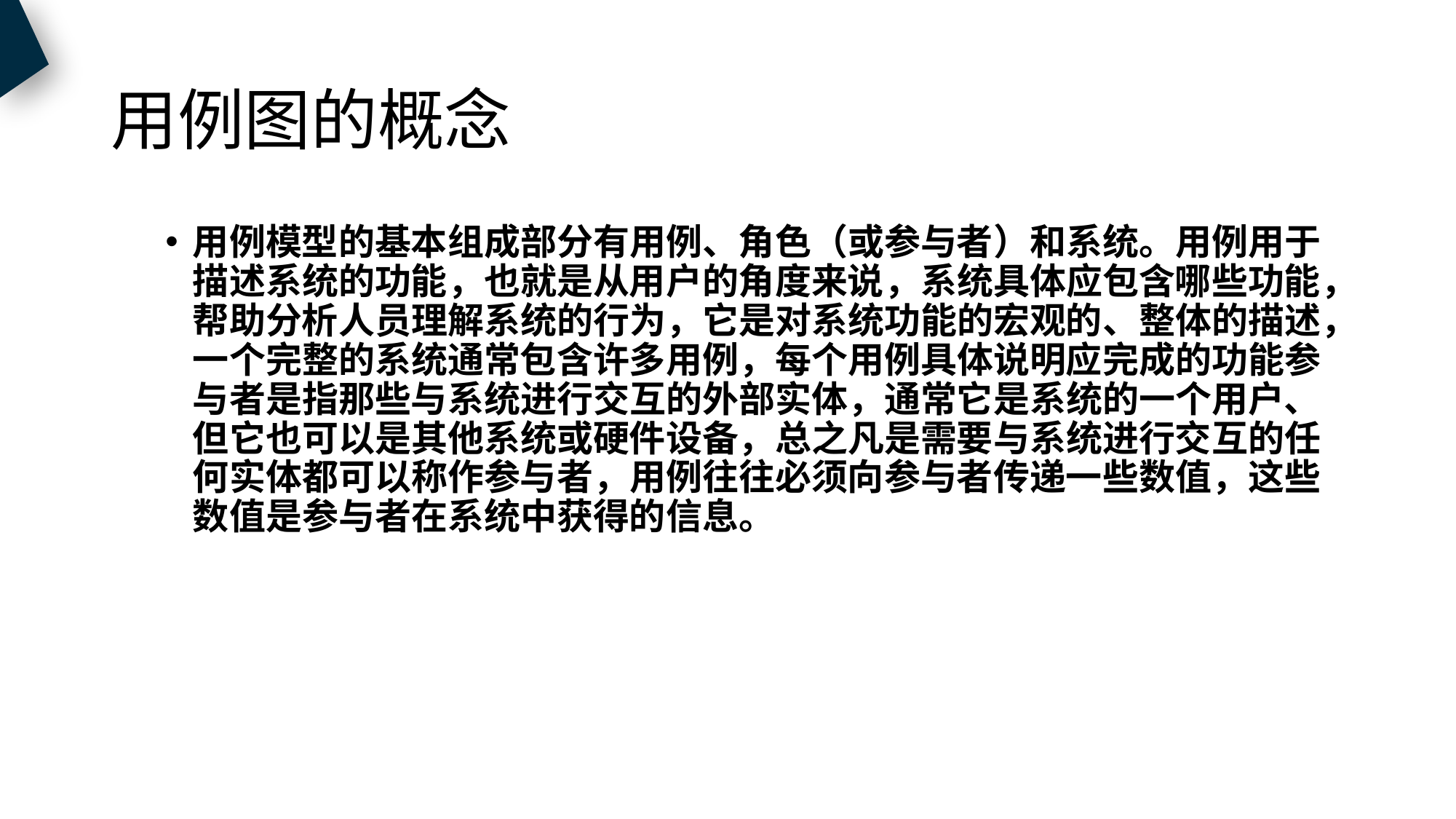

# 用例图的概念
用例模型的基本组成部分有用例、角色（或参与者）和系统。用例用于描述系统的功能，也就是从用户的角度来说，系统具体应包含哪些功能，帮助分析人员理解系统的行为，它是对系统功能的宏观的、整体的描述，一个完整的系统通常包含许多用例，每个用例具体说明应完成的功能参与者是指那些与系统进行交互的外部实体，通常它是系统的一个用户、但它也可以是其他系统或硬件设备，总之凡是需要与系统进行交互的任何实体都可以称作参与者，用例往往必须向参与者传递一些数值，这些数值是参与者在系统中获得的信息。